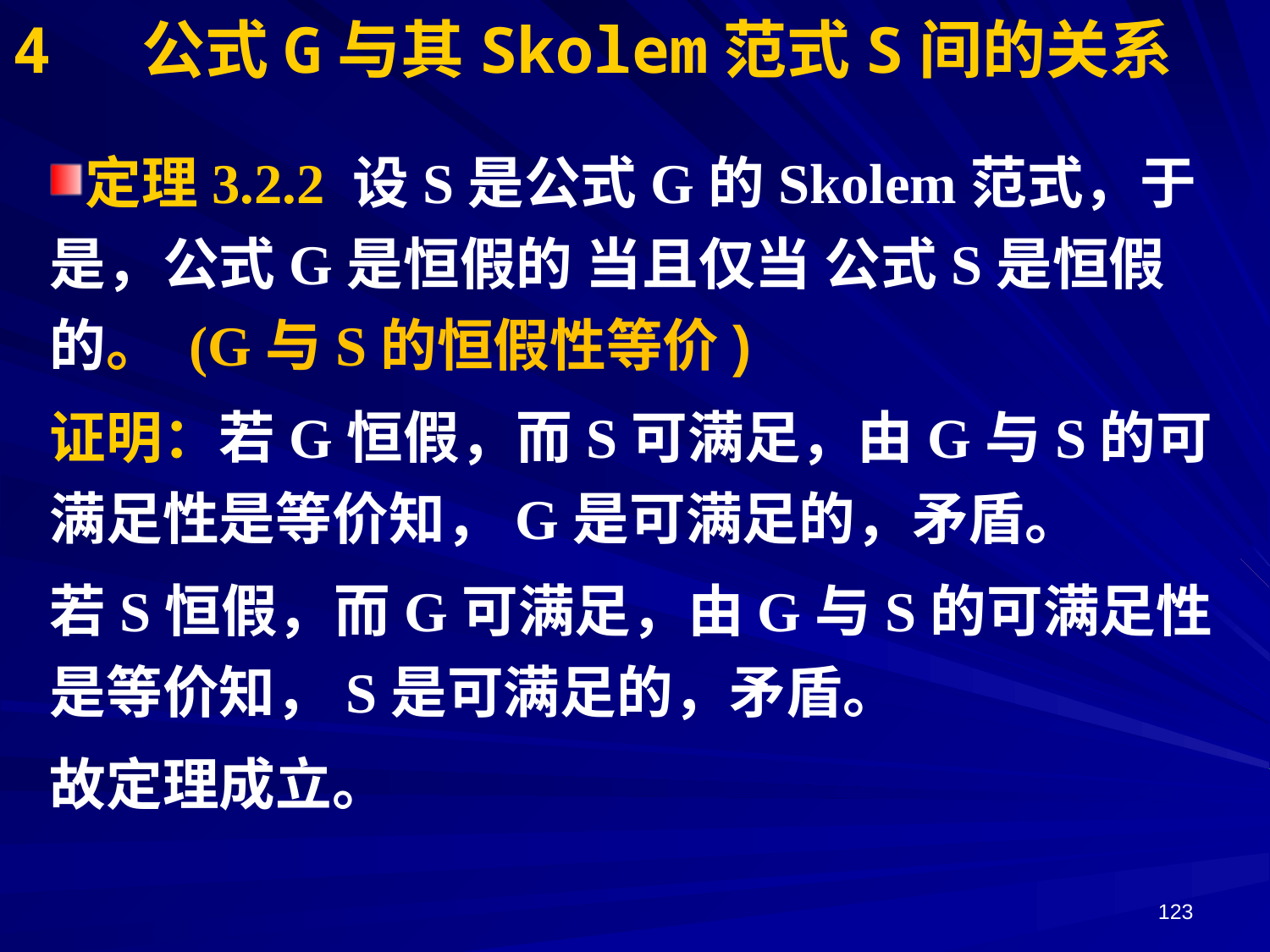

# 4  公式G与其Skolem范式S间的关系
定理3.2.2 设S是公式G的Skolem范式，于是，公式G是恒假的 当且仅当 公式S是恒假的。 (G与S的恒假性等价)
证明：若G恒假，而S可满足，由G与S的可满足性是等价知，G是可满足的，矛盾。
若S恒假，而G可满足，由G与S的可满足性是等价知，S是可满足的，矛盾。
故定理成立。
123